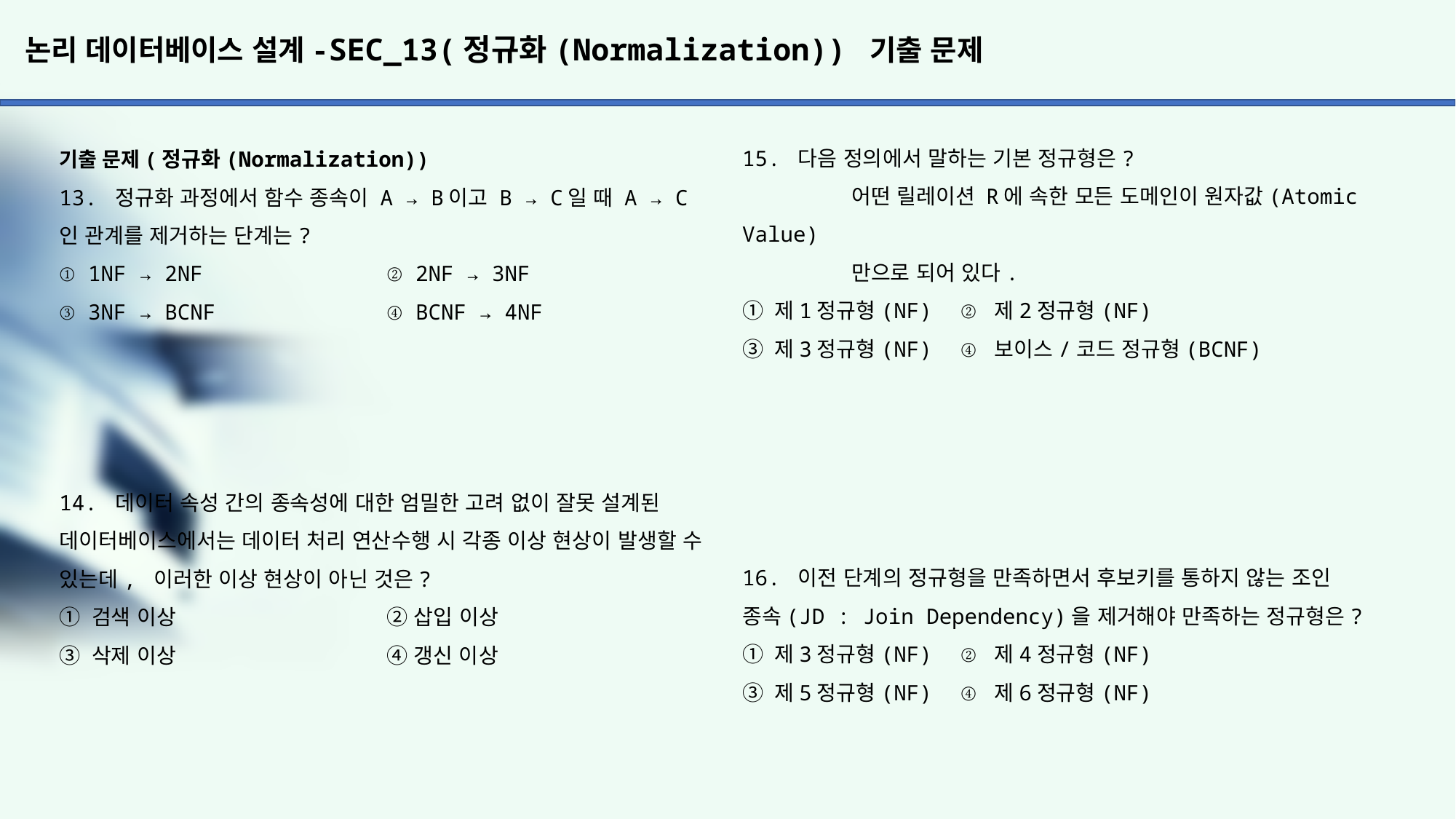

# 논리 데이터베이스 설계-SEC_13(정규화(Normalization)) 기출 문제
15. 다음 정의에서 말하는 기본 정규형은?
	어떤 릴레이션 R에 속한 모든 도메인이 원자값(Atomic Value)
	만으로 되어 있다.
① 제1정규형(NF)	② 제2정규형(NF)
③ 제3정규형(NF)	④ 보이스/코드 정규형(BCNF)

16. 이전 단계의 정규형을 만족하면서 후보키를 통하지 않는 조인
종속(JD : Join Dependency)을 제거해야 만족하는 정규형은?
① 제3정규형(NF)	② 제4정규형(NF)
③ 제5정규형(NF)	④ 제6정규형(NF)
기출 문제(정규화(Normalization))
13. 정규화 과정에서 함수 종속이 A → B이고 B → C일 때 A → C
인 관계를 제거하는 단계는?
① 1NF → 2NF		② 2NF → 3NF
③ 3NF → BCNF 		④ BCNF → 4NF

14. 데이터 속성 간의 종속성에 대한 엄밀한 고려 없이 잘못 설계된 데이터베이스에서는 데이터 처리 연산수행 시 각종 이상 현상이 발생할 수 있는데, 이러한 이상 현상이 아닌 것은?
① 검색 이상		② 삽입 이상
③ 삭제 이상		④ 갱신 이상